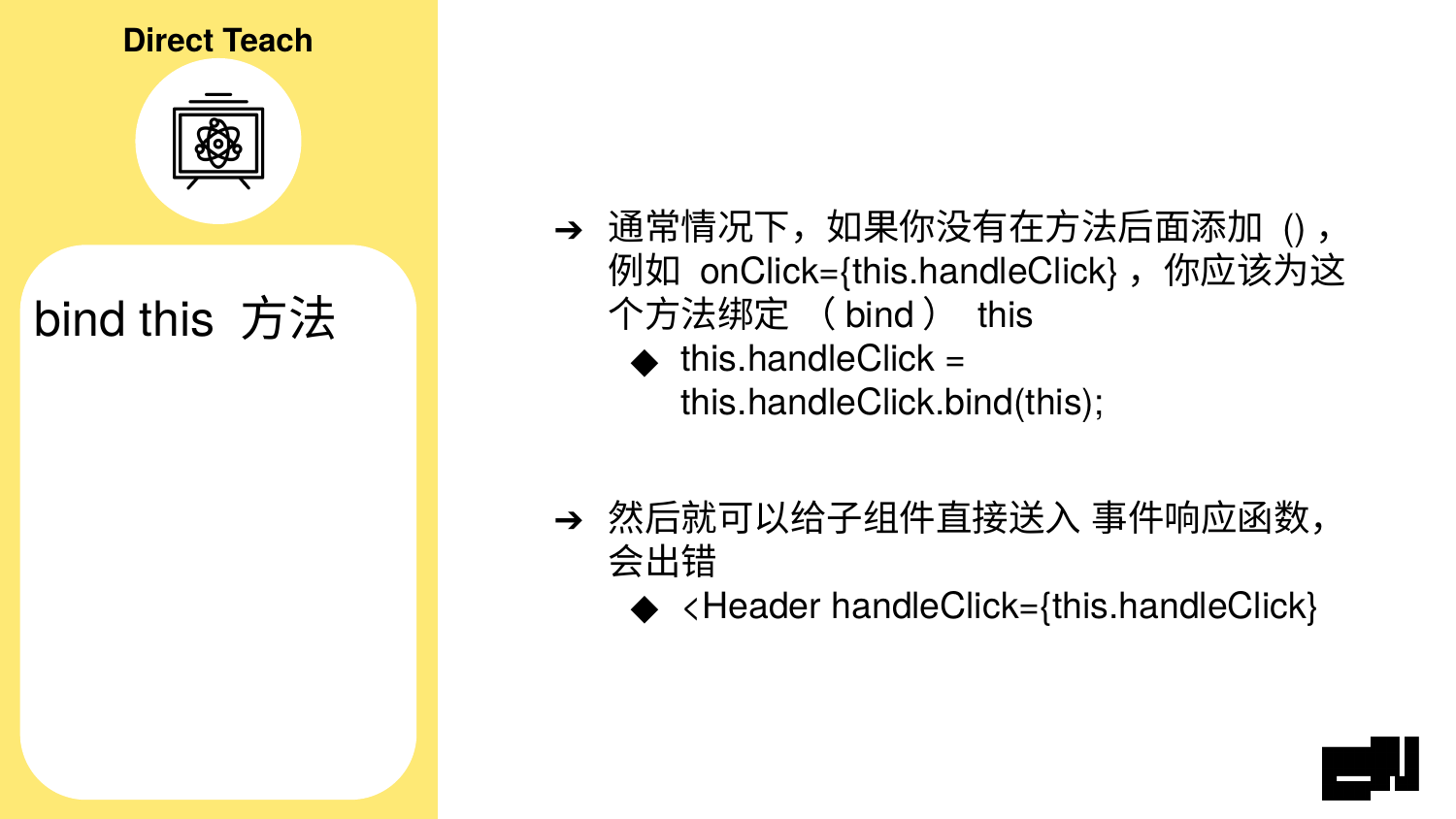

通常情况下，如果你没有在方法后面添加 ()，例如 onClick={this.handleClick}，你应该为这个方法绑定 （bind） this
this.handleClick = this.handleClick.bind(this);

然后就可以给子组件直接送入 事件响应函数，会出错
<Header handleClick={this.handleClick}

# bind this 方法